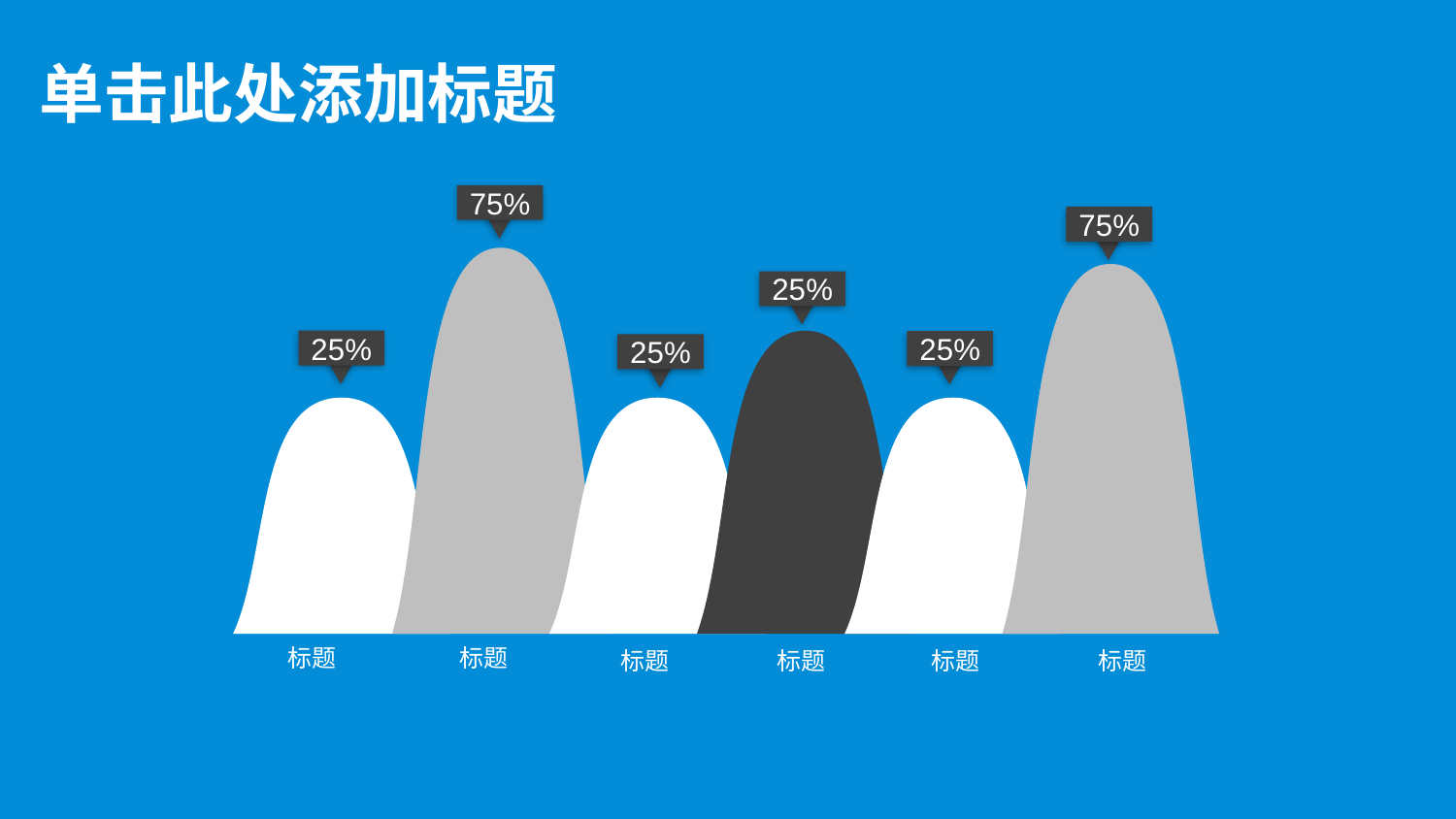

单击此处添加标题
75%

75%

25%

25%

25%

25%

标题
标题
标题
标题
标题
标题